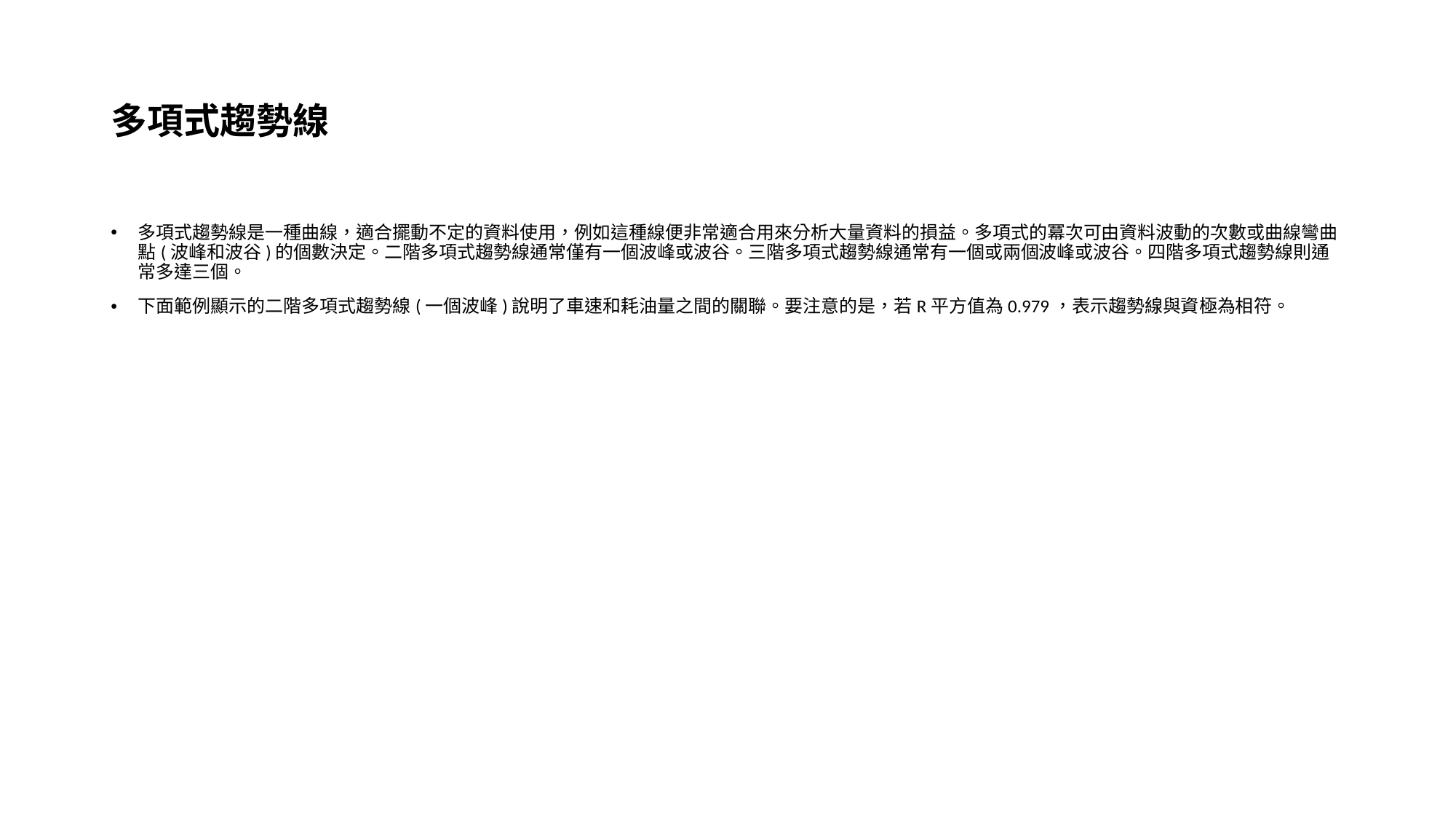

# 多項式趨勢線
多項式趨勢線是一種曲線，適合擺動不定的資料使用，例如這種線便非常適合用來分析大量資料的損益。多項式的冪次可由資料波動的次數或曲線彎曲點(波峰和波谷)的個數決定。二階多項式趨勢線通常僅有一個波峰或波谷。三階多項式趨勢線通常有一個或兩個波峰或波谷。四階多項式趨勢線則通常多達三個。
下面範例顯示的二階多項式趨勢線(一個波峰)說明了車速和耗油量之間的關聯。要注意的是，若R平方值為0.979，表示趨勢線與資極為相符。